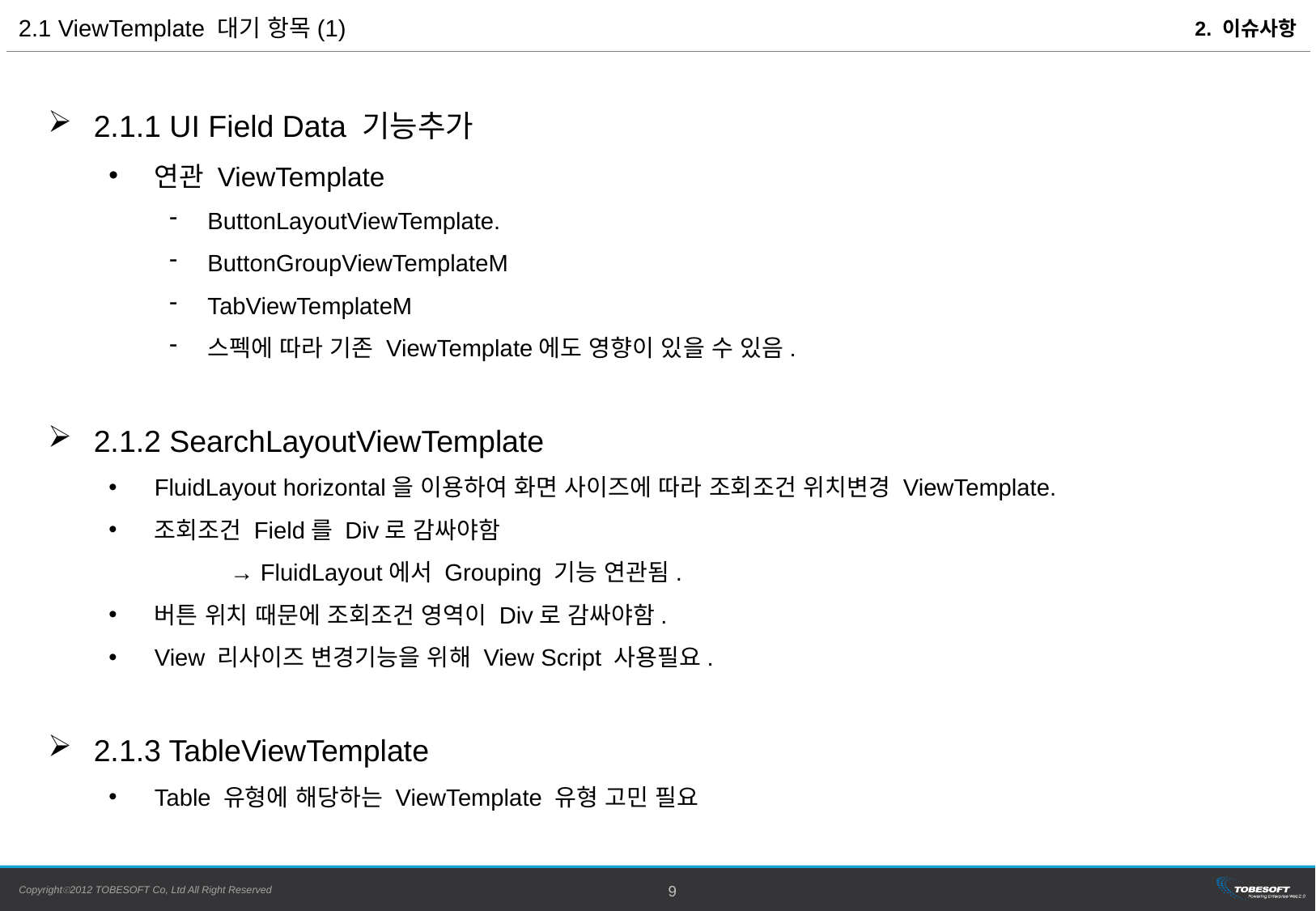

2.1 ViewTemplate 대기 항목(1)
2. 이슈사항
2.1.1 UI Field Data 기능추가
연관 ViewTemplate
ButtonLayoutViewTemplate.
ButtonGroupViewTemplateM
TabViewTemplateM
스펙에 따라 기존 ViewTemplate에도 영향이 있을 수 있음.

2.1.2 SearchLayoutViewTemplate
FluidLayout horizontal을 이용하여 화면 사이즈에 따라 조회조건 위치변경 ViewTemplate.
조회조건 Field를 Div로 감싸야함
	→ FluidLayout에서 Grouping 기능 연관됨.
버튼 위치 때문에 조회조건 영역이 Div로 감싸야함.
View 리사이즈 변경기능을 위해 View Script 사용필요.

2.1.3 TableViewTemplate
Table 유형에 해당하는 ViewTemplate 유형 고민 필요